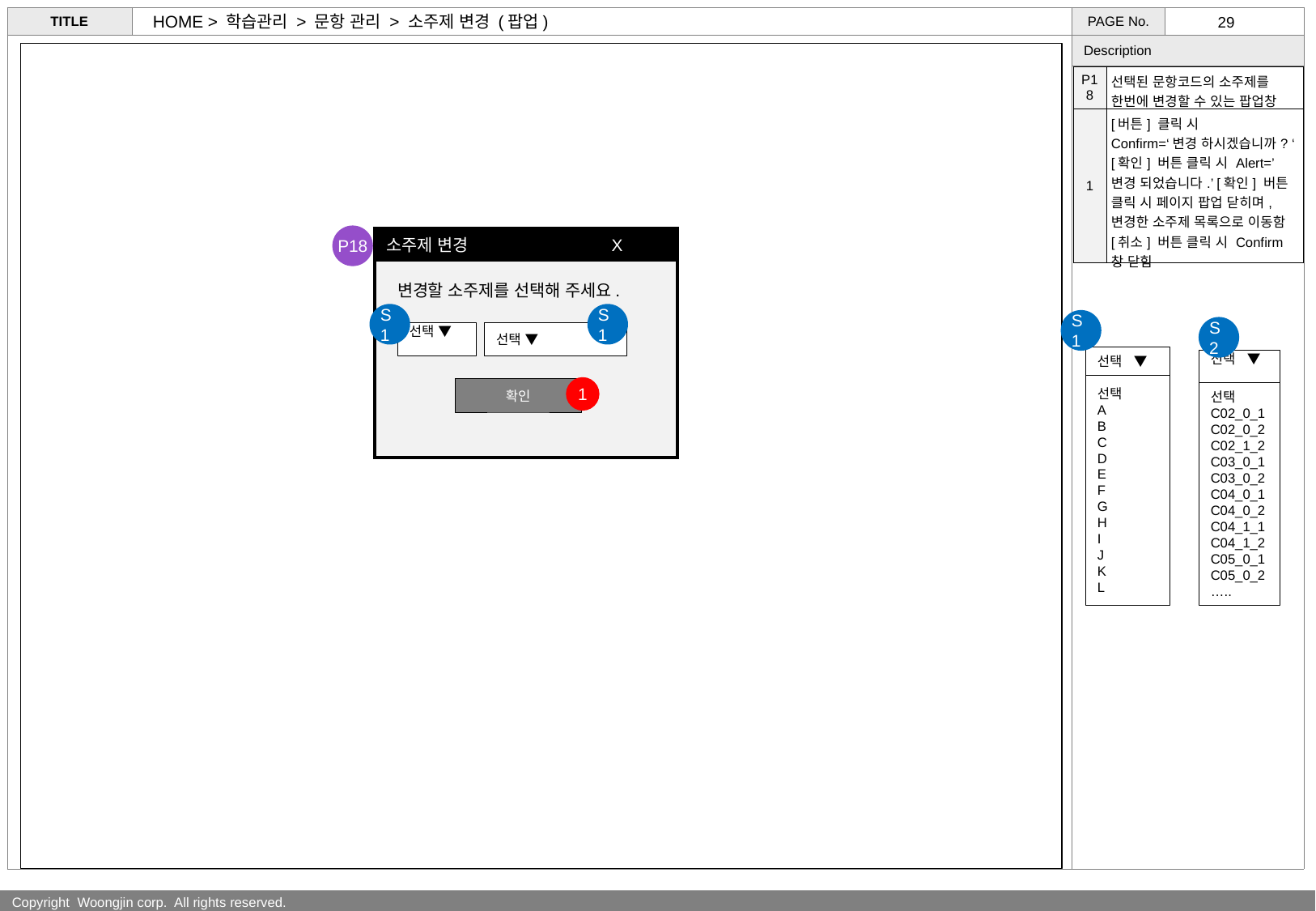

HOME > 학습관리 > 문항 관리 > 소주제 변경 (팝업)
| P18 | 선택된 문항코드의 소주제를 한번에 변경할 수 있는 팝업창 |
| --- | --- |
| 1 | [버튼] 클릭 시 Confirm=‘변경 하시겠습니까? ‘ [확인] 버튼 클릭 시 Alert=’변경 되었습니다.’ [확인] 버튼 클릭 시 페이지 팝업 닫히며, 변경한 소주제 목록으로 이동함 [취소] 버튼 클릭 시 Confirm 창 닫힘 |
P18
소주제 변경                              X
|  |
| --- |
변경할 소주제를 선택해 주세요.
S1
S1
S1
S2
선택 ▼
선택 ▼
선택   ▼
선택   ▼
선택
A
B
C
D
E
F
G
H
I
J
K
L
1
확인
선택
C02_0_1
C02_0_2
C02_1_2
C03_0_1
C03_0_2
C04_0_1
C04_0_2
C04_1_1
C04_1_2
C05_0_1
C05_0_2
…..